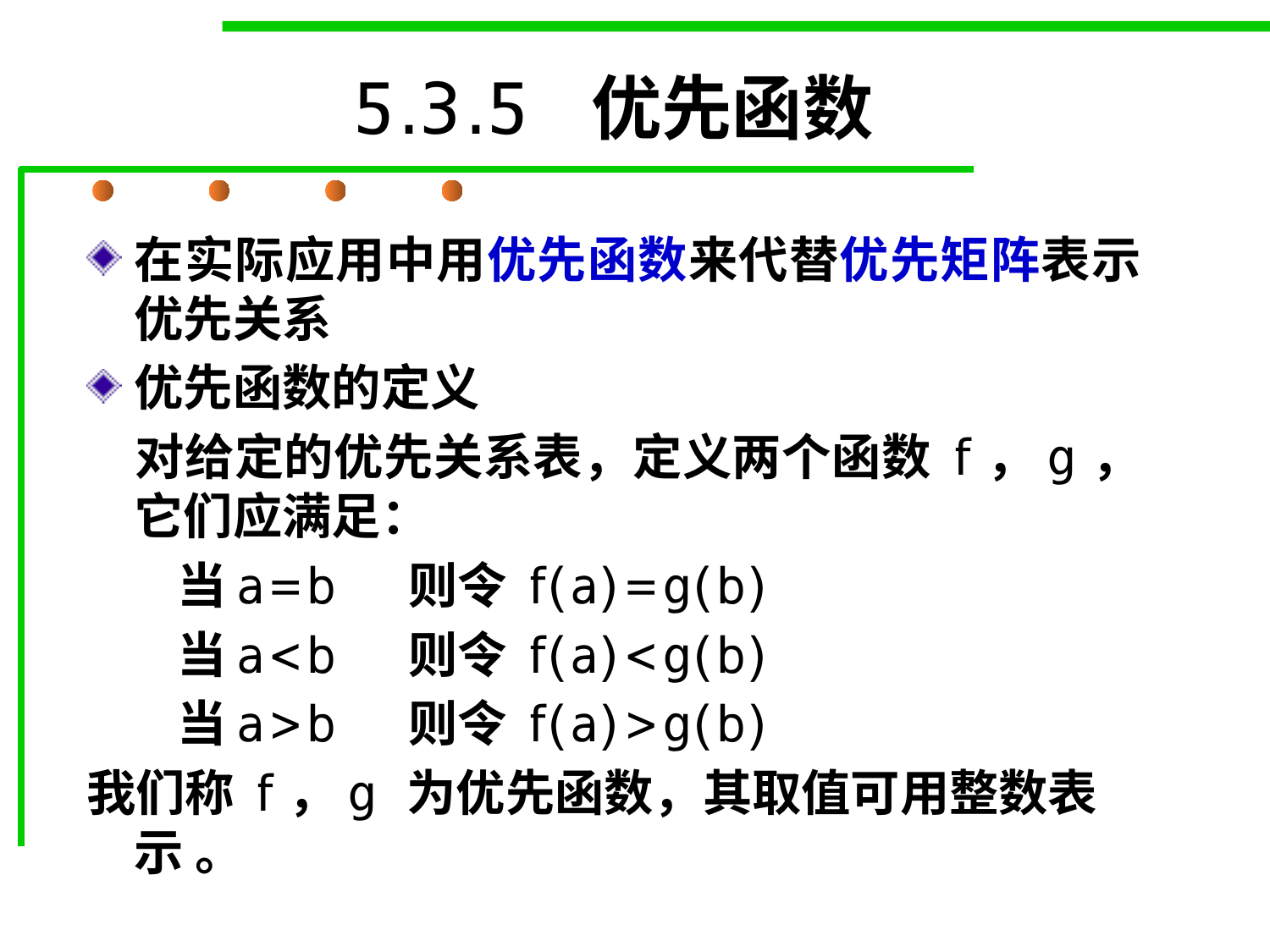

# 5.3.5  优先函数
在实际应用中用优先函数来代替优先矩阵表示优先关系
优先函数的定义
	对给定的优先关系表，定义两个函数 f，g，它们应满足：
       当a=b    则令 f(a)=g(b)
       当a<b    则令 f(a)<g(b)
       当a>b    则令 f(a)>g(b)
我们称 f，g 为优先函数，其取值可用整数表示 。